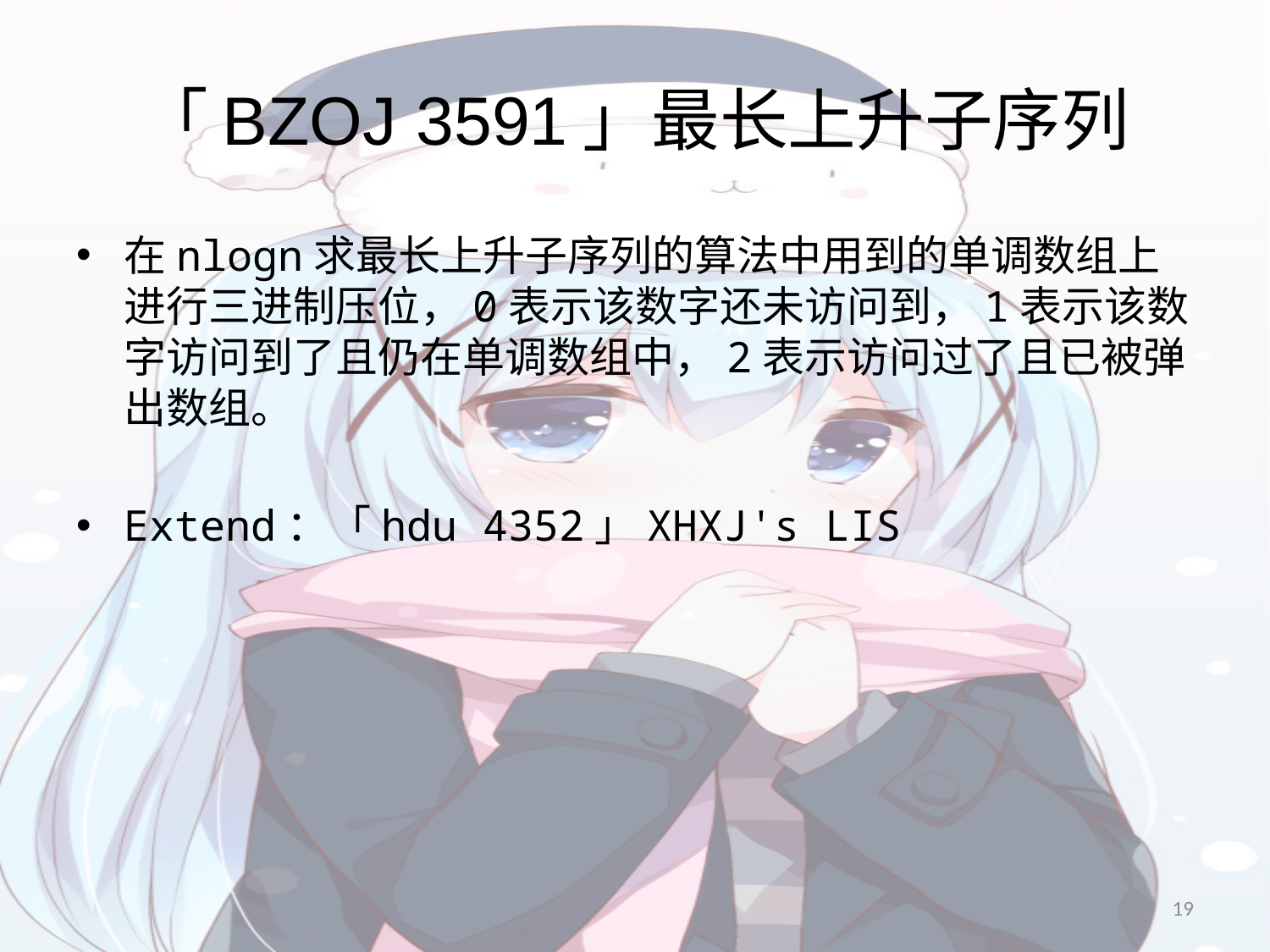

# 「BZOJ 3591」最长上升子序列
在nlogn求最长上升子序列的算法中用到的单调数组上进行三进制压位，0表示该数字还未访问到，1表示该数字访问到了且仍在单调数组中，2表示访问过了且已被弹出数组。

Extend：「hdu 4352」XHXJ's LIS
19